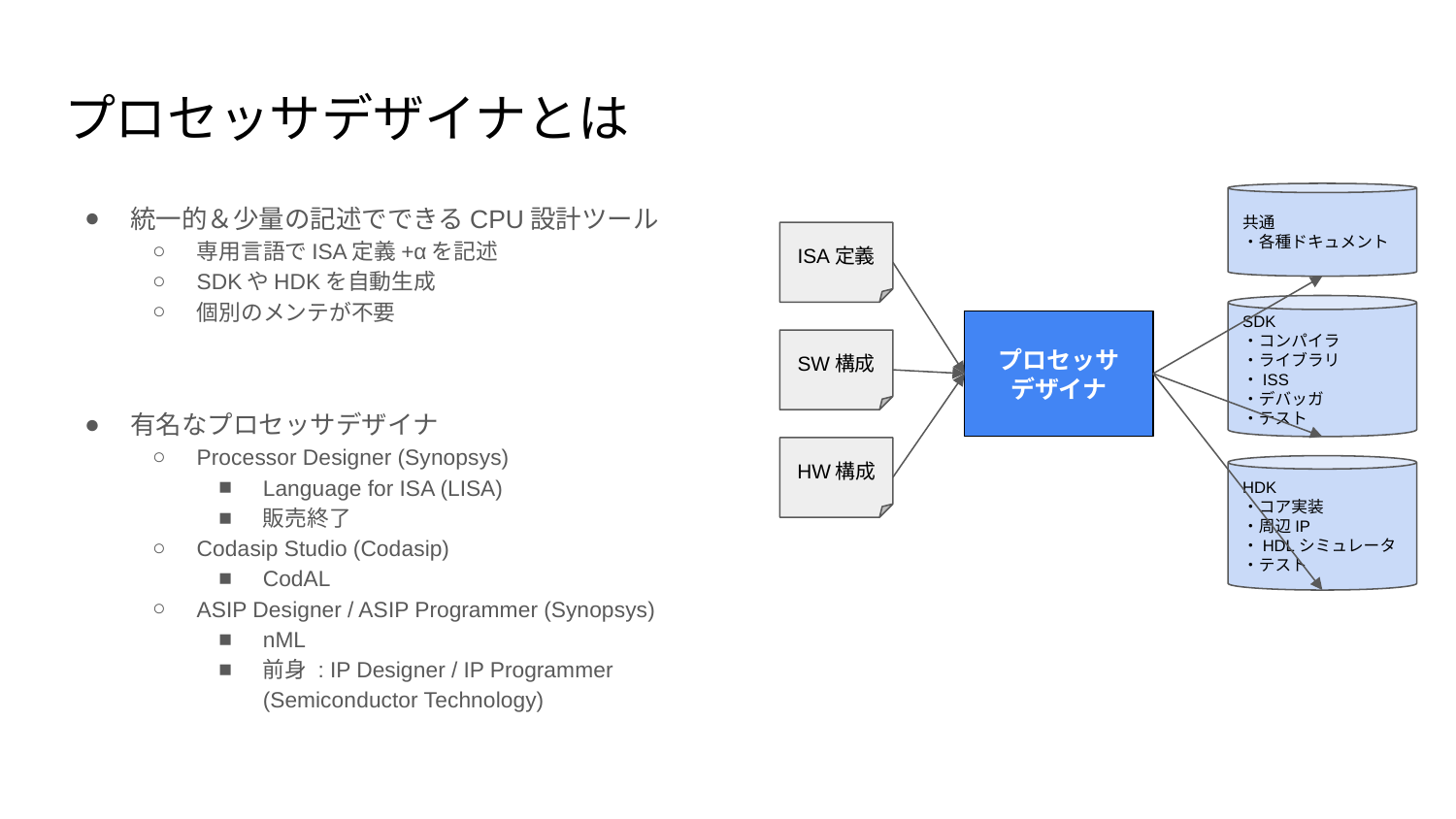

# プロセッサデザイナとは
統一的＆少量の記述でできるCPU設計ツール
専用言語でISA定義+αを記述
SDKやHDKを自動生成
個別のメンテが不要

有名なプロセッサデザイナ
Processor Designer (Synopsys)
Language for ISA (LISA)
販売終了
Codasip Studio (Codasip)
CodAL
ASIP Designer / ASIP Programmer (Synopsys)
nML
前身 : IP Designer / IP Programmer
(Semiconductor Technology)
共通
・各種ドキュメント
ISA定義
SDK
・コンパイラ
・ライブラリ
・ISS
・デバッガ
・テスト
プロセッサ
デザイナ
SW構成
HW構成
HDK
・コア実装
・周辺IP
・HDLシミュレータ
・テスト